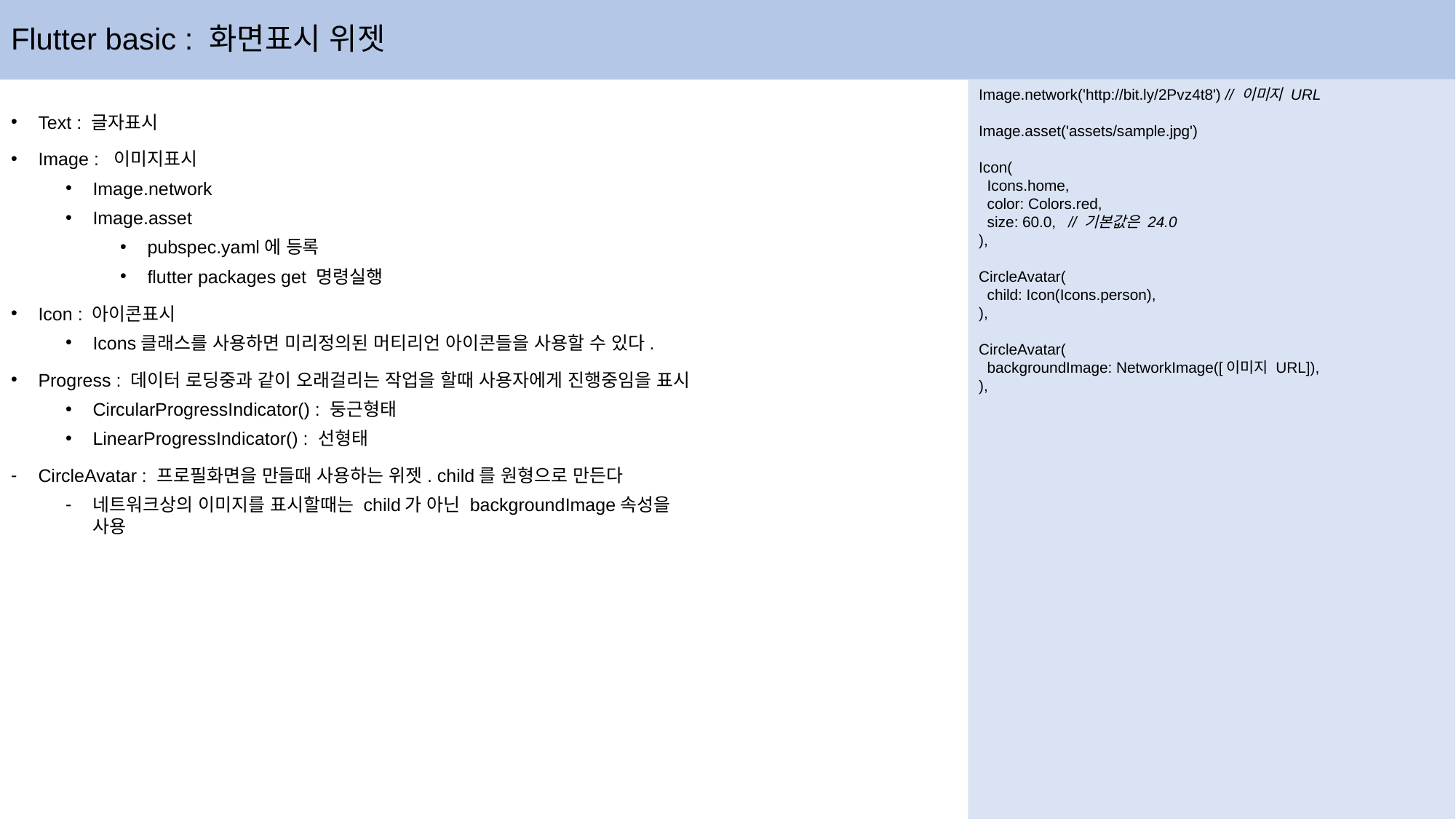

# Flutter basic : 화면표시 위젯
Image.network('http://bit.ly/2Pvz4t8') // 이미지 URL

Image.asset('assets/sample.jpg')

Icon(
  Icons.home,
  color: Colors.red,
  size: 60.0,   // 기본값은 24.0
),

CircleAvatar(
  child: Icon(Icons.person),
),

CircleAvatar(
  backgroundImage: NetworkImage([이미지 URL]),
),

Text : 글자표시
Image :  이미지표시
Image.network
Image.asset
pubspec.yaml에 등록
flutter packages get 명령실행
Icon : 아이콘표시
Icons클래스를 사용하면 미리정의된 머티리언 아이콘들을 사용할 수 있다.
Progress : 데이터 로딩중과 같이 오래걸리는 작업을 할때 사용자에게 진행중임을 표시
CircularProgressIndicator() : 둥근형태
LinearProgressIndicator() : 선형태
CircleAvatar : 프로필화면을 만들때 사용하는 위젯. child를 원형으로 만든다
네트워크상의 이미지를 표시할때는 child가 아닌 backgroundImage속성을
사용